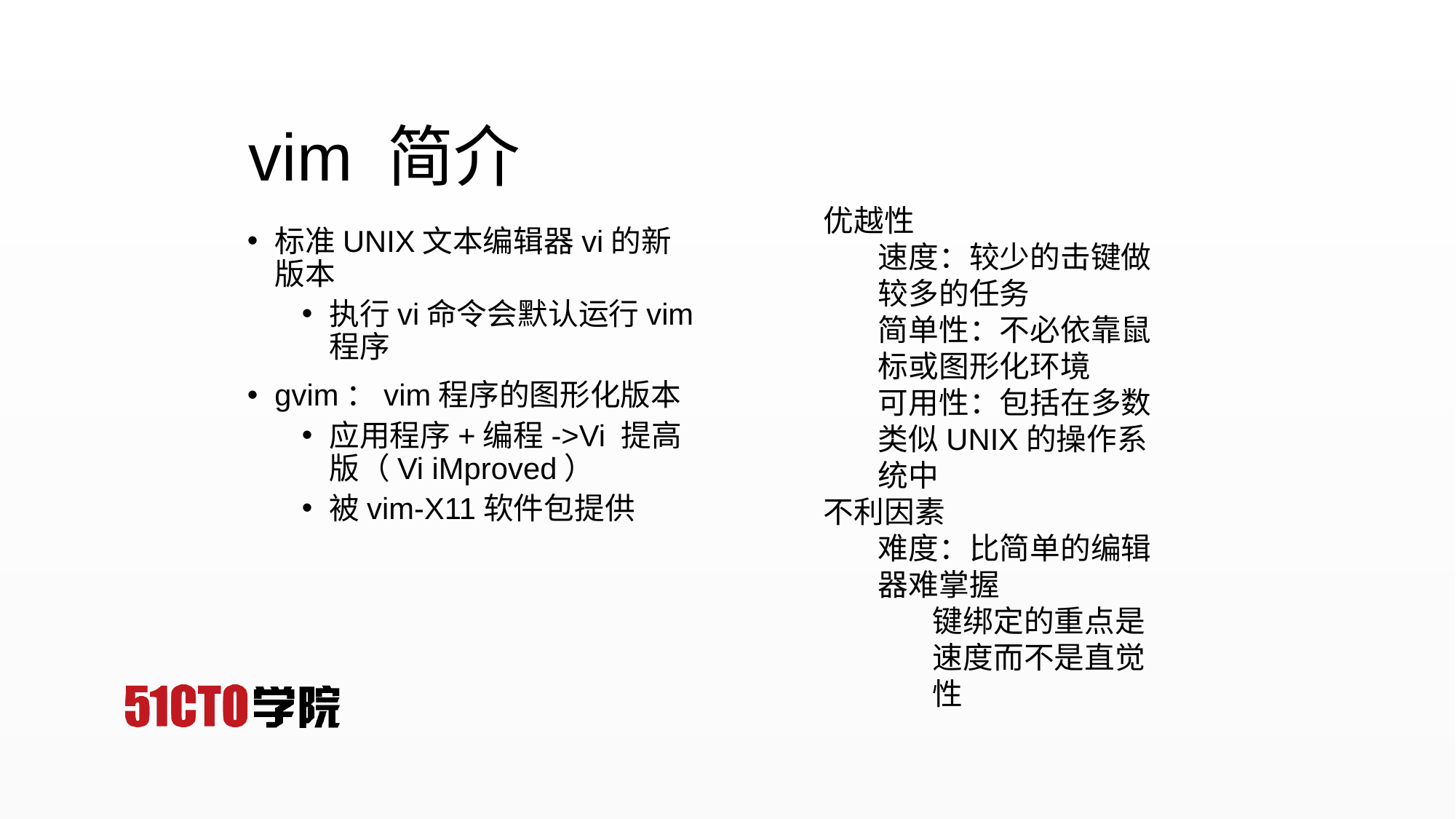

# vim 简介
优越性
速度：较少的击键做较多的任务
简单性：不必依靠鼠标或图形化环境
可用性：包括在多数类似UNIX的操作系统中
不利因素
难度：比简单的编辑器难掌握
键绑定的重点是速度而不是直觉性

标准UNIX文本编辑器vi的新版本
执行vi命令会默认运行vim程序
gvim：vim程序的图形化版本
应用程序+编程->Vi 提高版（Vi iMproved）
被vim-X11软件包提供